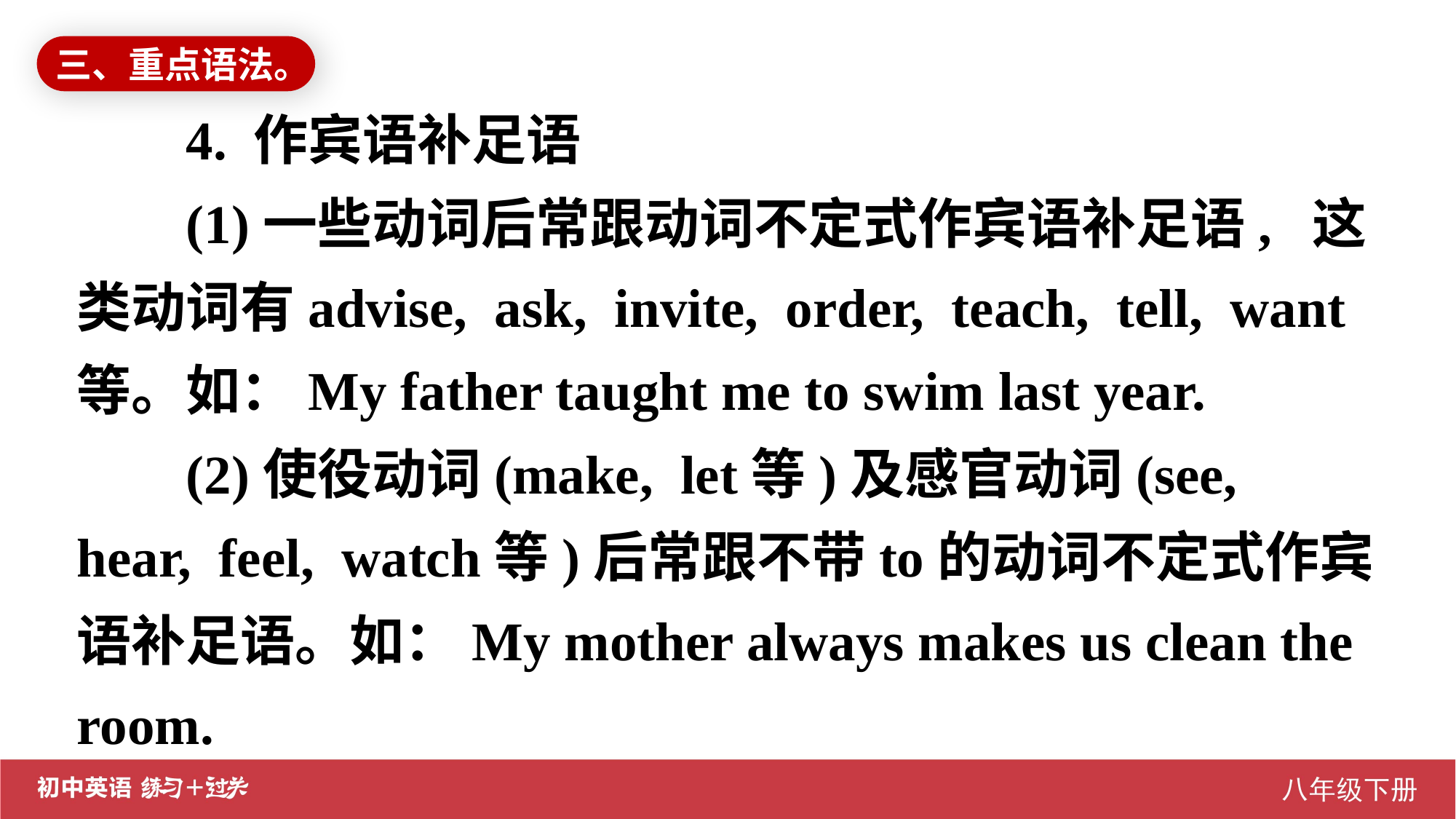

三、重点语法。
4. 作宾语补足语
(1)一些动词后常跟动词不定式作宾语补足语,  这类动词有advise,  ask,  invite,  order,  teach,  tell,  want等。如：My father taught me to swim last year.
(2)使役动词(make,  let等)及感官动词(see,  hear,  feel,  watch等)后常跟不带to的动词不定式作宾语补足语。如：My mother always makes us clean the room.